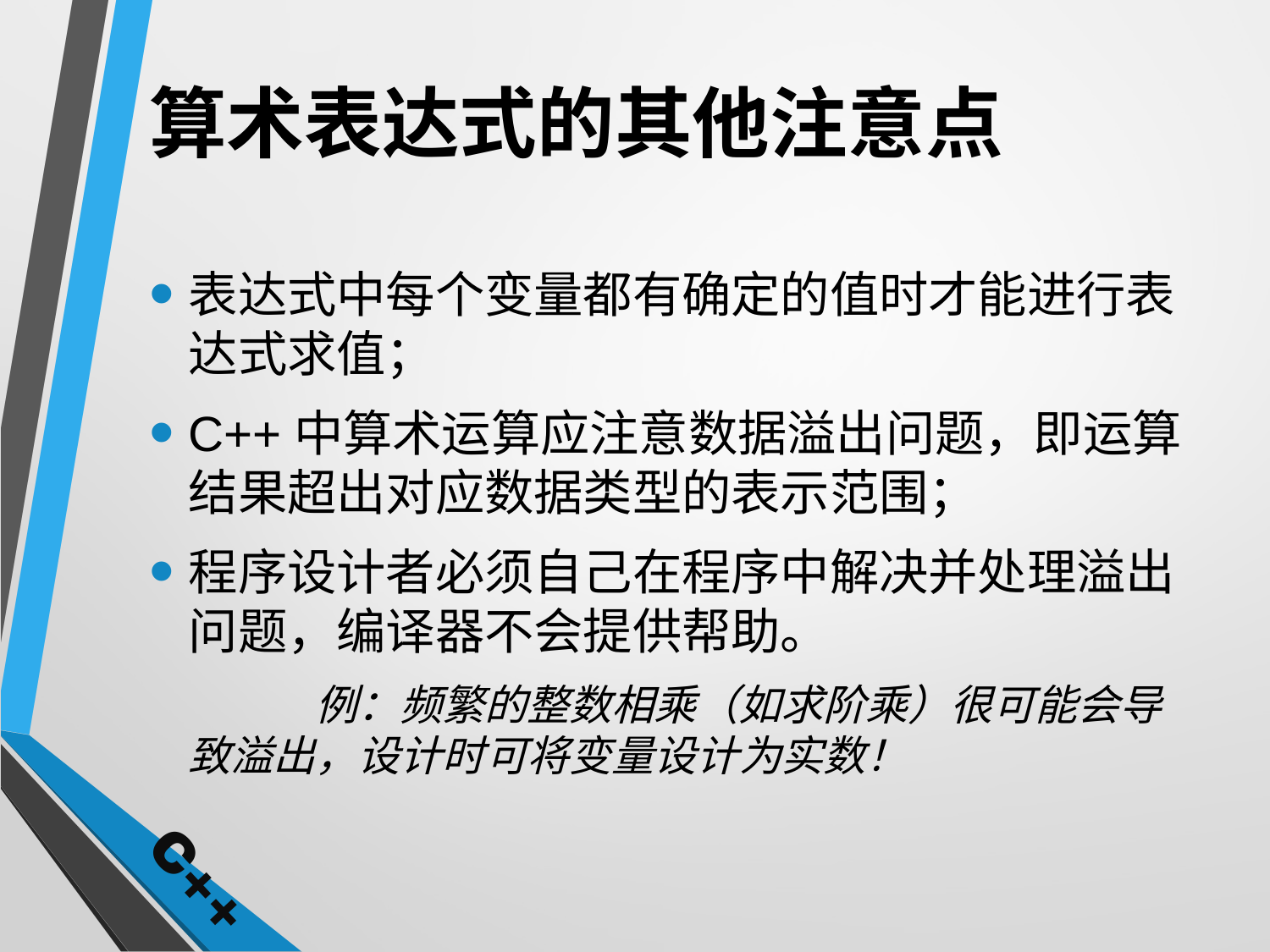

# 算术表达式的其他注意点
表达式中每个变量都有确定的值时才能进行表达式求值；
C++中算术运算应注意数据溢出问题，即运算结果超出对应数据类型的表示范围；
程序设计者必须自己在程序中解决并处理溢出问题，编译器不会提供帮助。
		例：频繁的整数相乘（如求阶乘）很可能会导致溢出，设计时可将变量设计为实数！